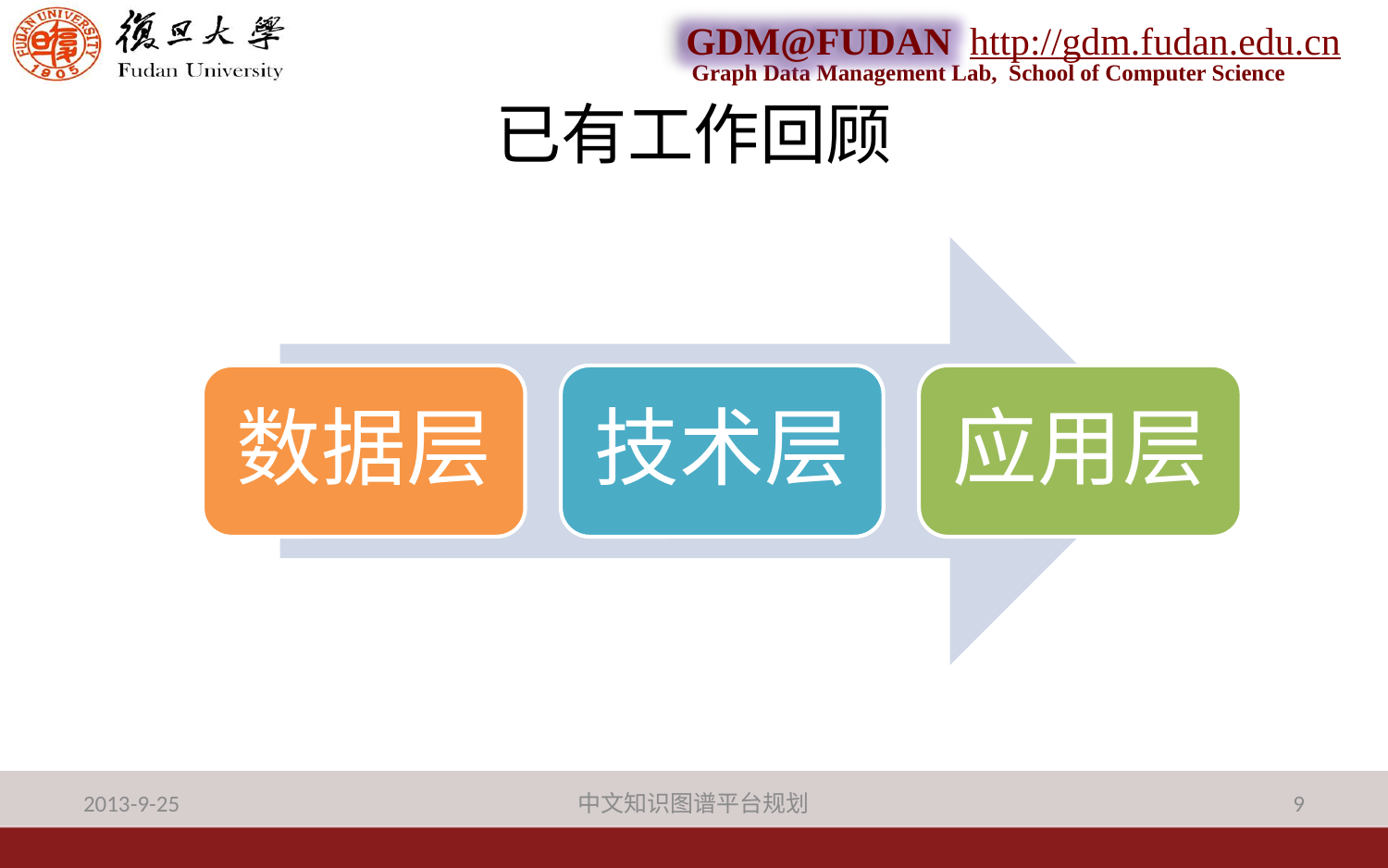

# 已有工作回顾
数据层
技术层
应用层
2013-9-25
中文知识图谱平台规划
9